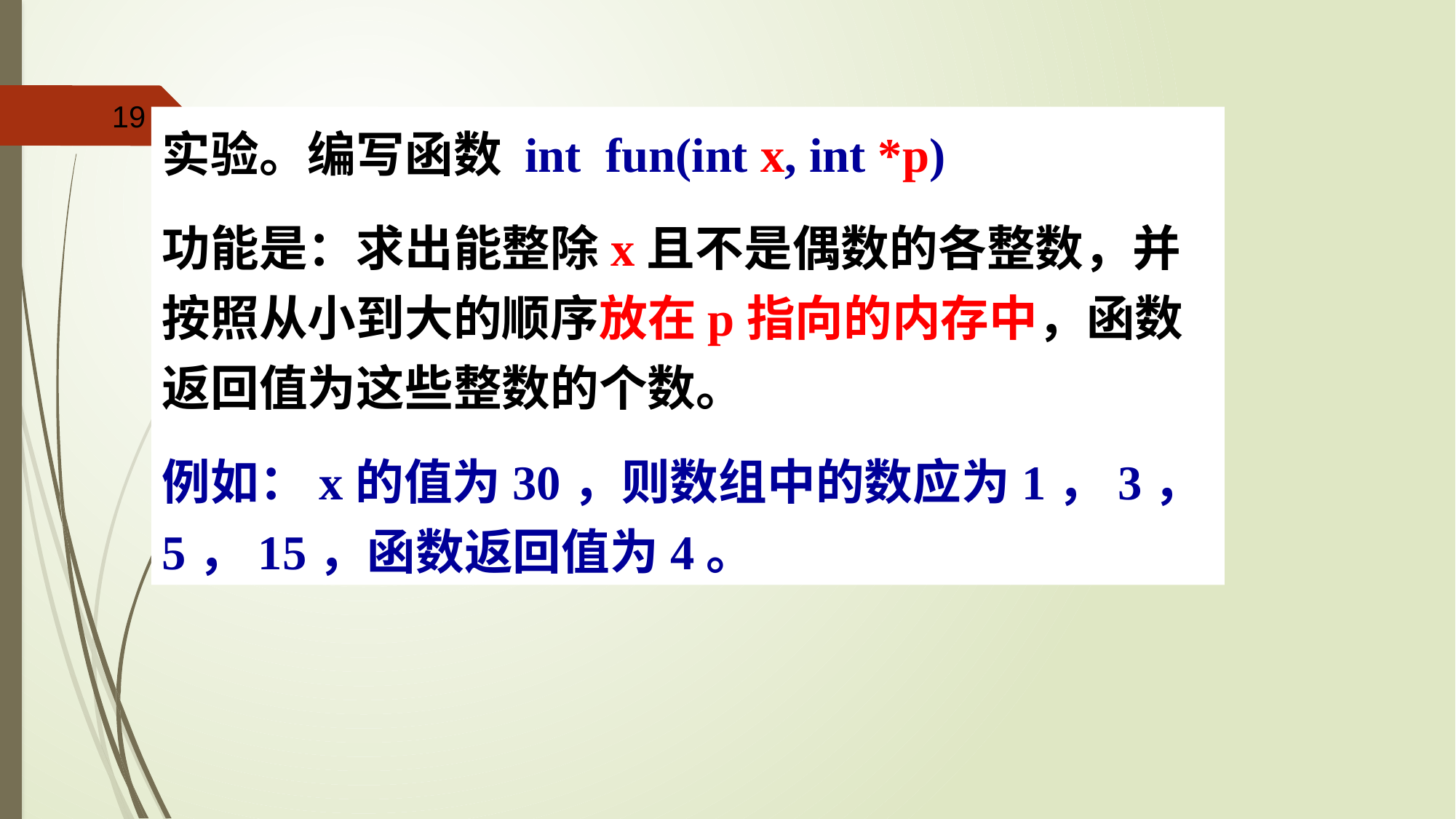

19
实验。编写函数 int  fun(int x, int *p)
功能是：求出能整除x且不是偶数的各整数，并按照从小到大的顺序放在p指向的内存中，函数返回值为这些整数的个数。
例如：x的值为30，则数组中的数应为1，3，5，15，函数返回值为4。